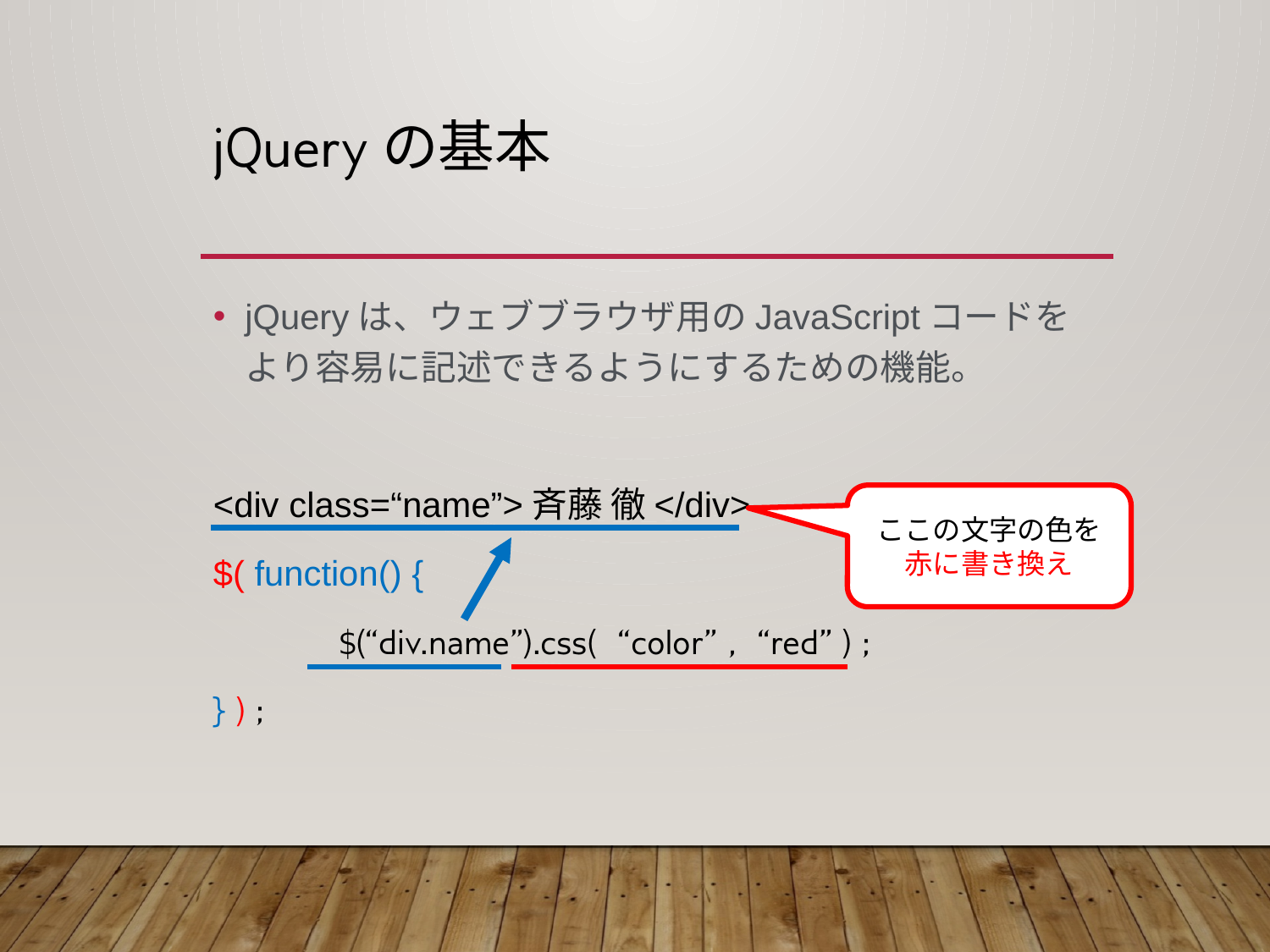

# jQueryの基本
jQueryは、ウェブブラウザ用のJavaScriptコードを
より容易に記述できるようにするための機能。

<div class=“name”>斉藤 徹</div>
$( function() {
	$(“div.name”).css(  “color” ,  “red” ) ;
} ) ;
ここの文字の色を
赤に書き換え